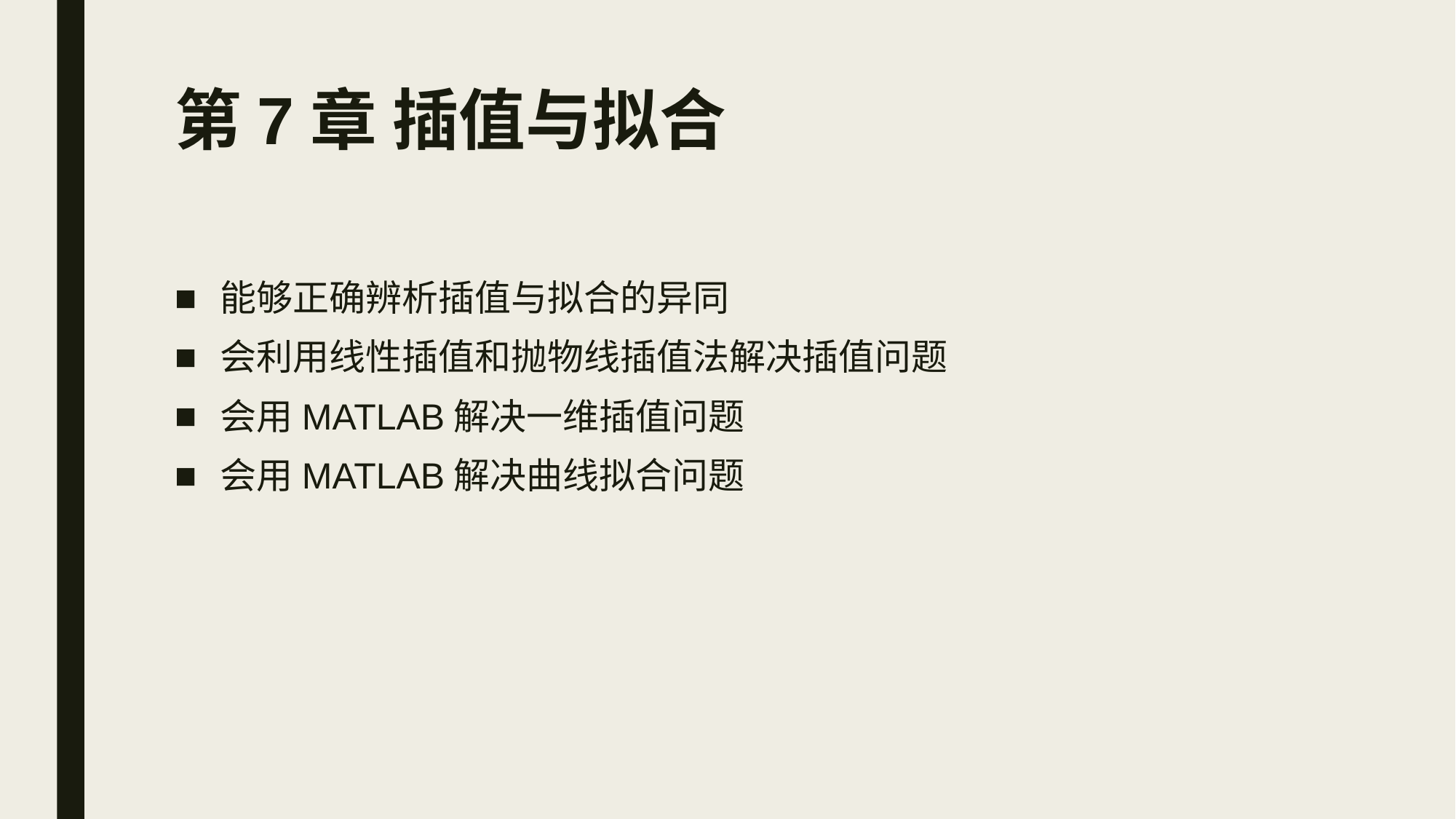

# 第7章 插值与拟合
能够正确辨析插值与拟合的异同
会利用线性插值和抛物线插值法解决插值问题
会用MATLAB解决一维插值问题
会用MATLAB解决曲线拟合问题